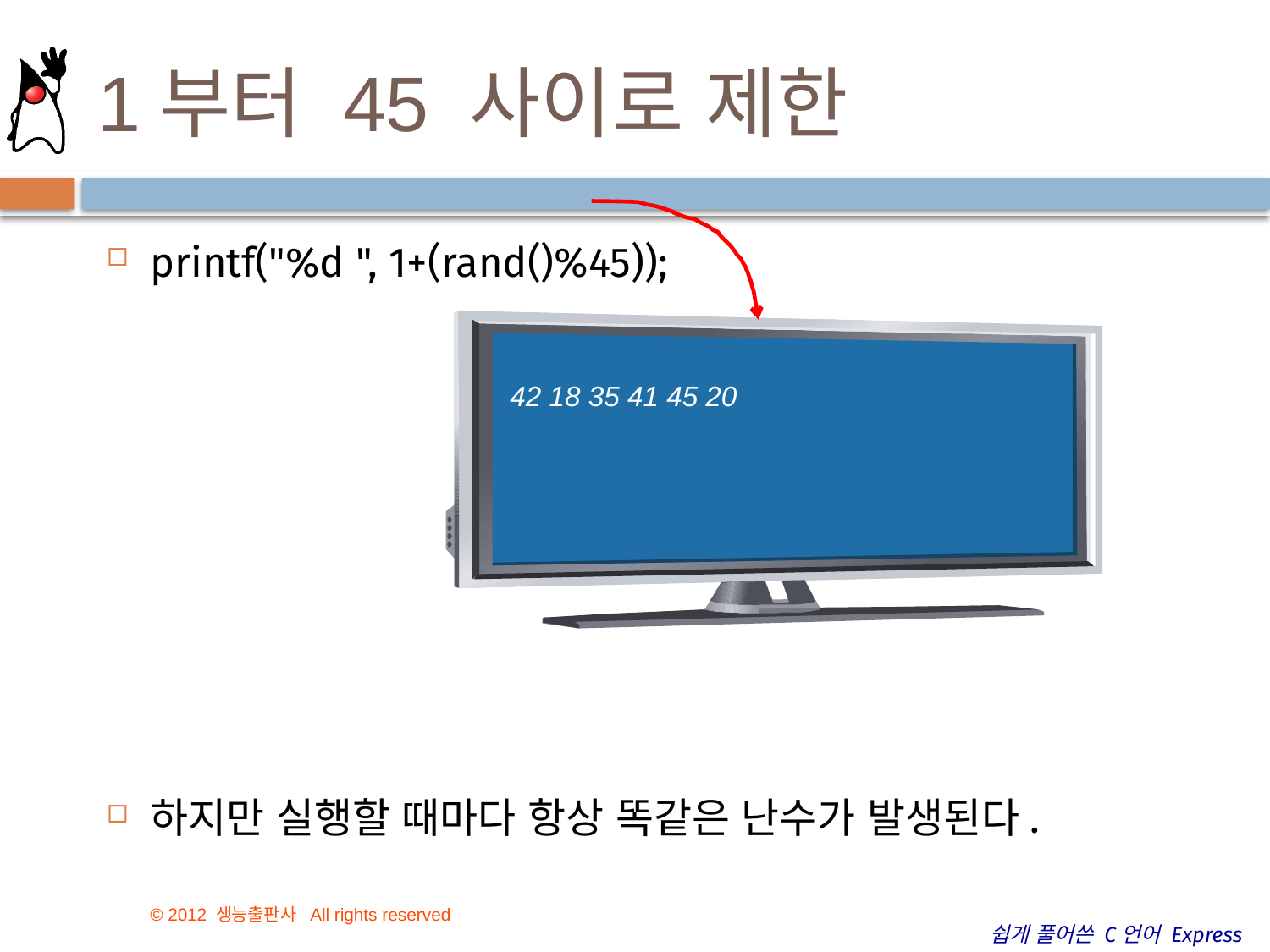

# 1부터 45 사이로 제한

printf("%d ", 1+(rand()%45));

하지만 실행할 때마다 항상 똑같은 난수가 발생된다.

42 18 35 41 45 20